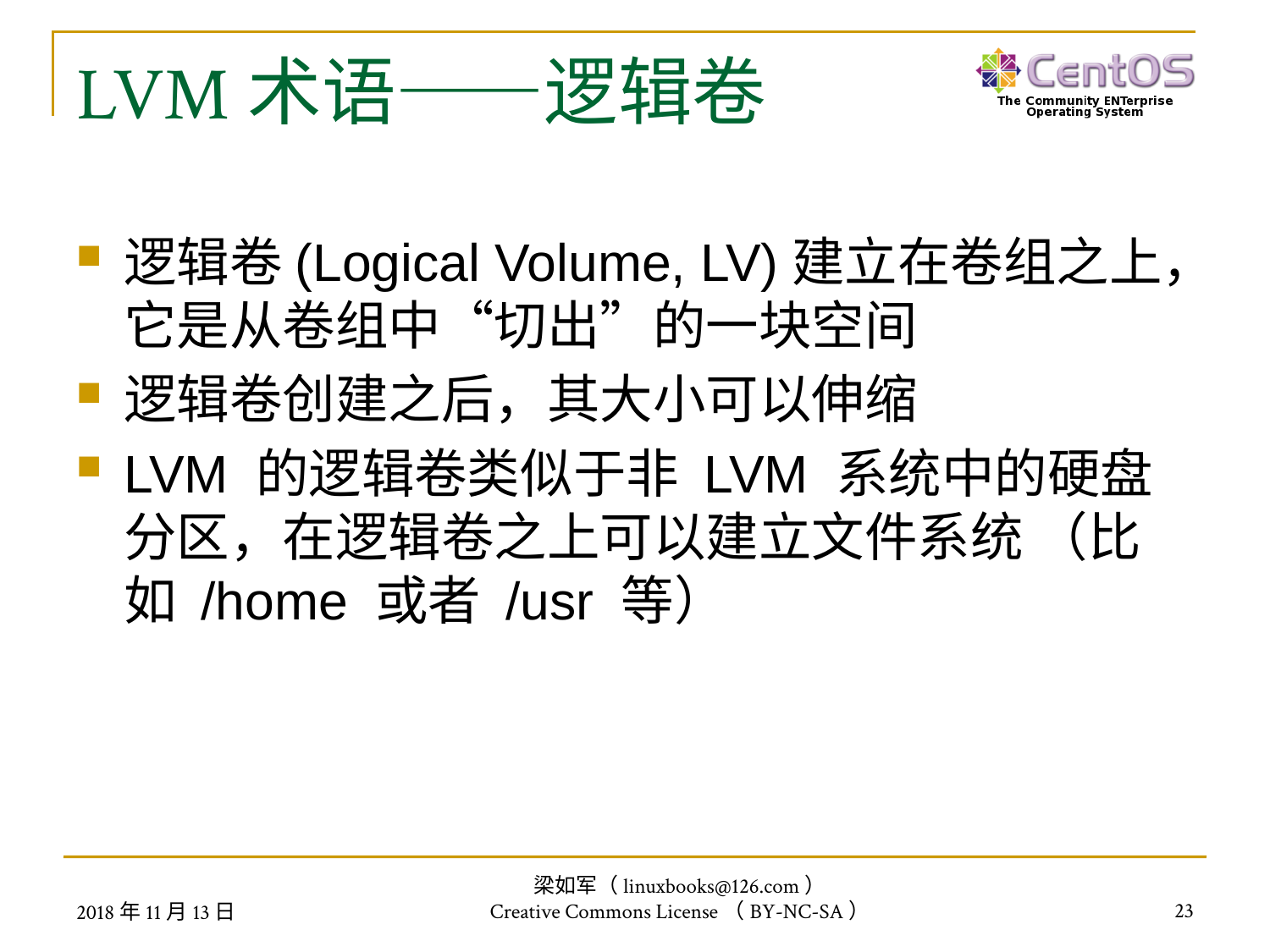

# LVM术语——逻辑卷
逻辑卷(Logical Volume, LV)建立在卷组之上，它是从卷组中“切出”的一块空间
逻辑卷创建之后，其大小可以伸缩
LVM 的逻辑卷类似于非 LVM 系统中的硬盘分区，在逻辑卷之上可以建立文件系统 （比如 /home 或者 /usr 等）
梁如军（linuxbooks@126.com）
Creative Commons License（BY-NC-SA）
2018年11月13日
23